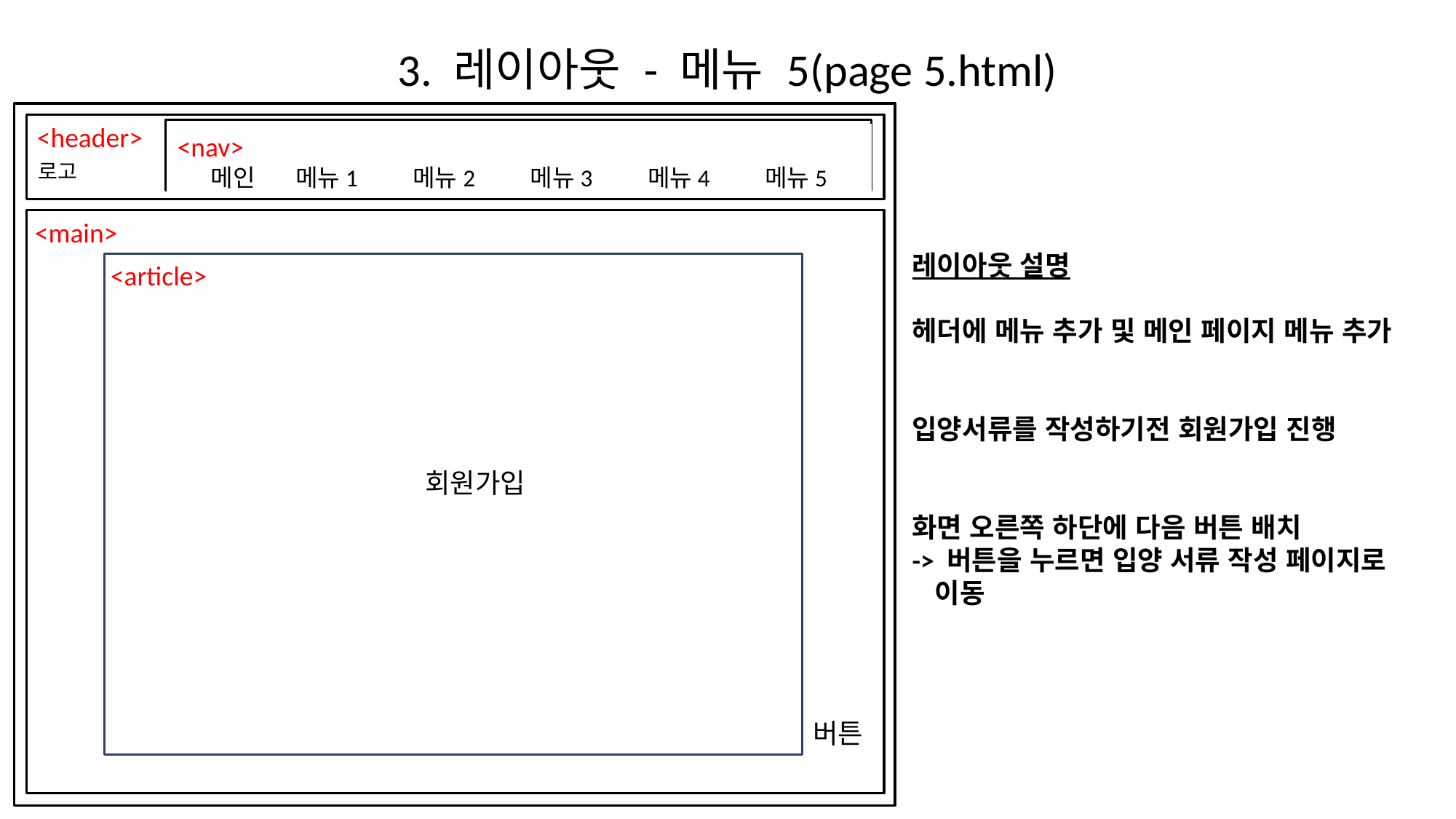

# 3. 레이아웃 - 메뉴 5(page 5.html)

<header>

<nav>
메인      메뉴1         메뉴2         메뉴3         메뉴4         메뉴5
로고
<main>

레이아웃 설명

헤더에 메뉴 추가 및 메인 페이지 메뉴 추가

입양서류를 작성하기전 회원가입 진행

화면 오른쪽 하단에 다음 버튼 배치
-> 버튼을 누르면 입양 서류 작성 페이지로         이동

  <article>

회원가입
버튼